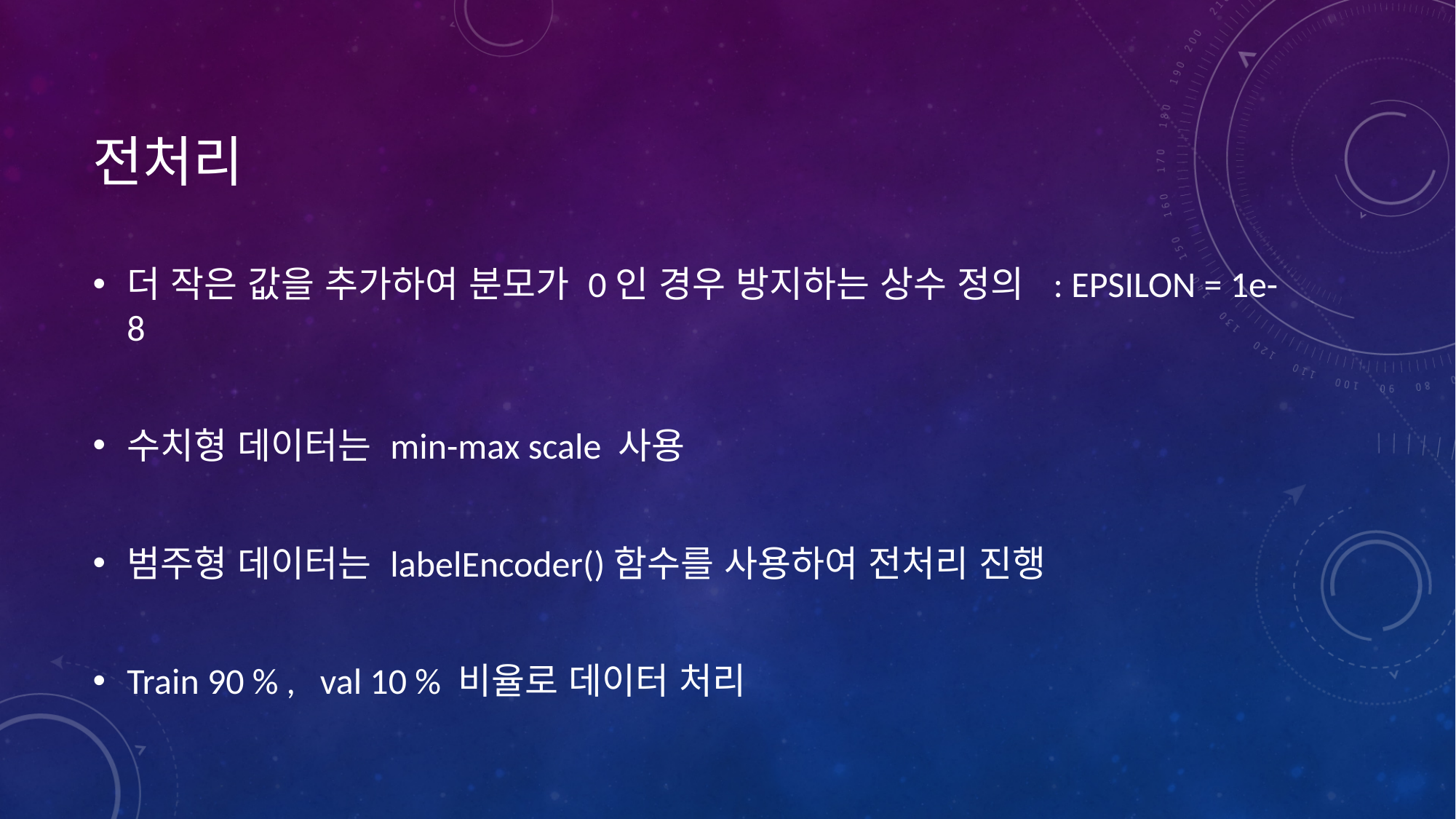

# 전처리
더 작은 값을 추가하여 분모가 0인 경우 방지하는 상수 정의  : EPSILON = 1e-8

수치형 데이터는 min-max scale 사용

범주형 데이터는 labelEncoder()함수를 사용하여 전처리 진행

Train 90 % ,   val 10 % 비율로 데이터 처리